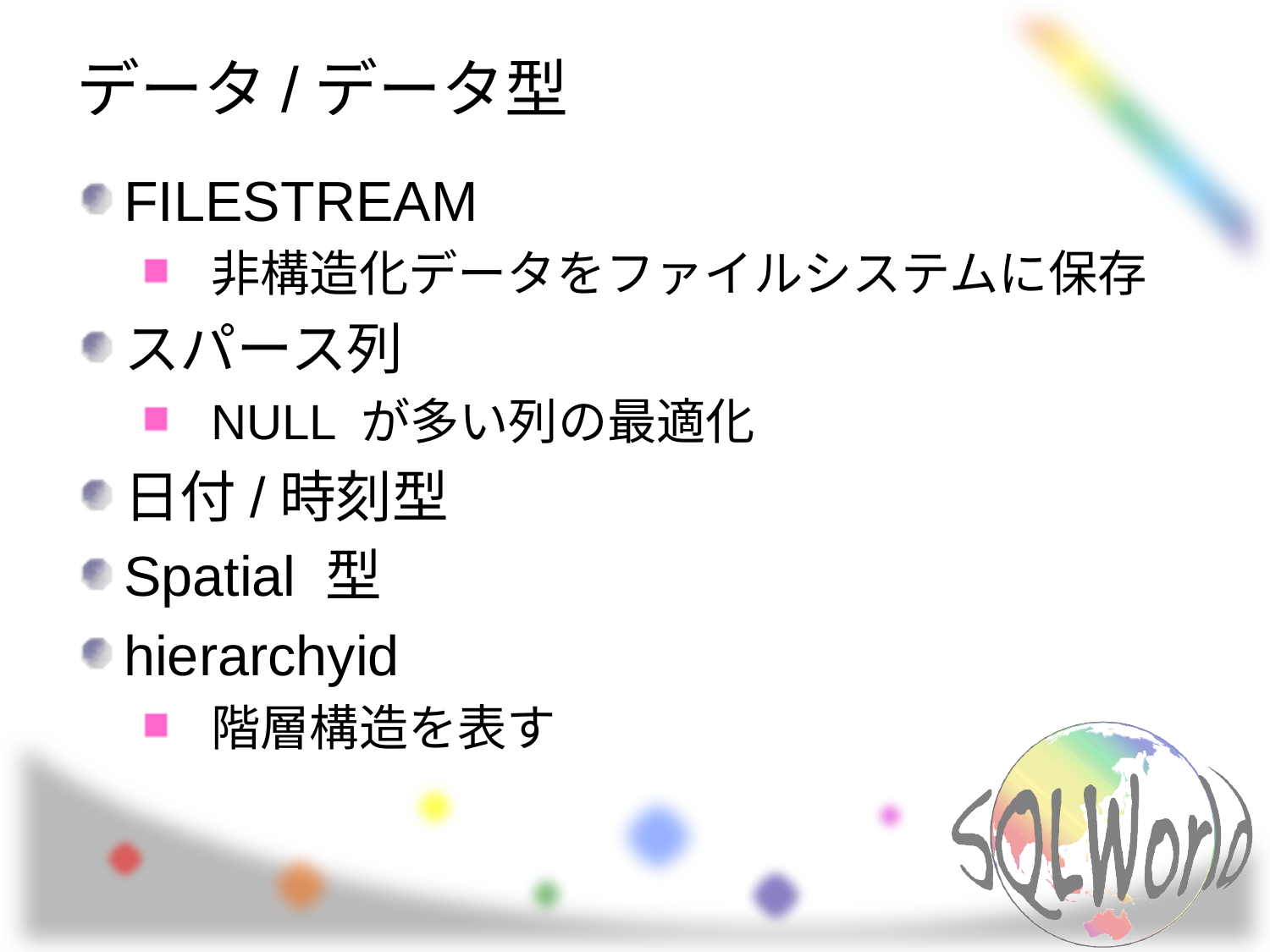

# データ/データ型
FILESTREAM
非構造化データをファイルシステムに保存
スパース列
NULL が多い列の最適化
日付/時刻型
Spatial 型
hierarchyid
階層構造を表す